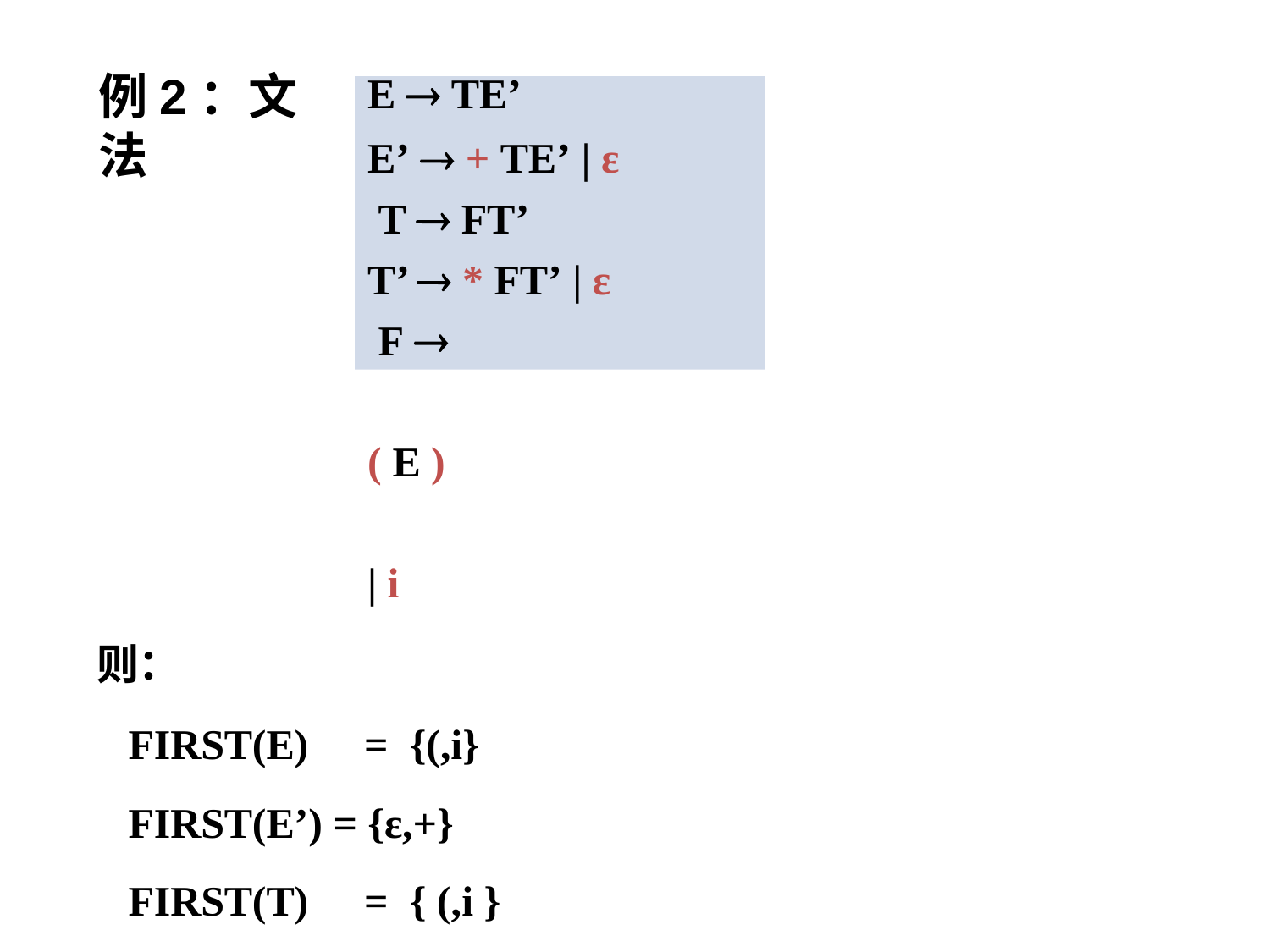

E → TE’
E’ → + TE’ | ε  T → FT’
T’ → * FT’ | ε  F →	( E )	| i
则：
FIRST(E)	=	{(,i}
FIRST(E’) = {ε,+}
FIRST(T)	=	{ (,i }
FIRST(T’) = {ε,*}
FIRST(F)	= { (,i }
# 例2：文法

34